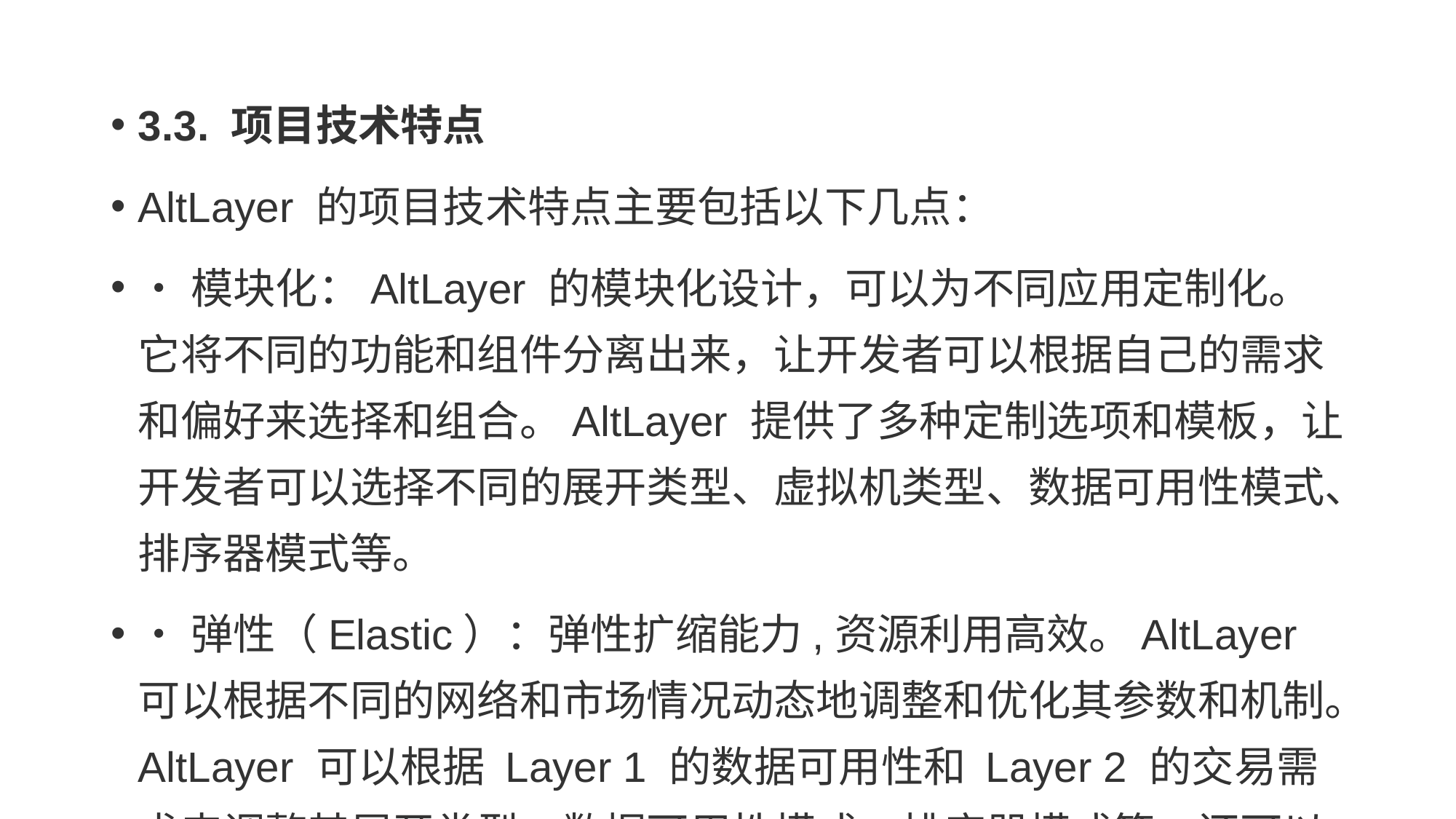

3.3. 项目技术特点
AltLayer 的项目技术特点主要包括以下几点：
•模块化：AltLayer 的模块化设计，可以为不同应用定制化。它将不同的功能和组件分离出来，让开发者可以根据自己的需求和偏好来选择和组合。AltLayer 提供了多种定制选项和模板，让开发者可以选择不同的展开类型、虚拟机类型、数据可用性模式、排序器模式等。
•弹性（Elastic）：弹性扩缩能力,资源利用高效。AltLayer 可以根据不同的网络和市场情况动态地调整和优化其参数和机制。AltLayer 可以根据 Layer 1 的数据可用性和 Layer 2 的交易需求来调整其展开类型、数据可用性模式、排序器模式等，还可以根据用户的反馈和社区的投票来调整其服务费用、质押率、奖励分配等。例如，开发者可以选择在高流量时启动 Flash Layer 来提高吞吐量，在低流量时关闭 Flash Layer 来节省成本。